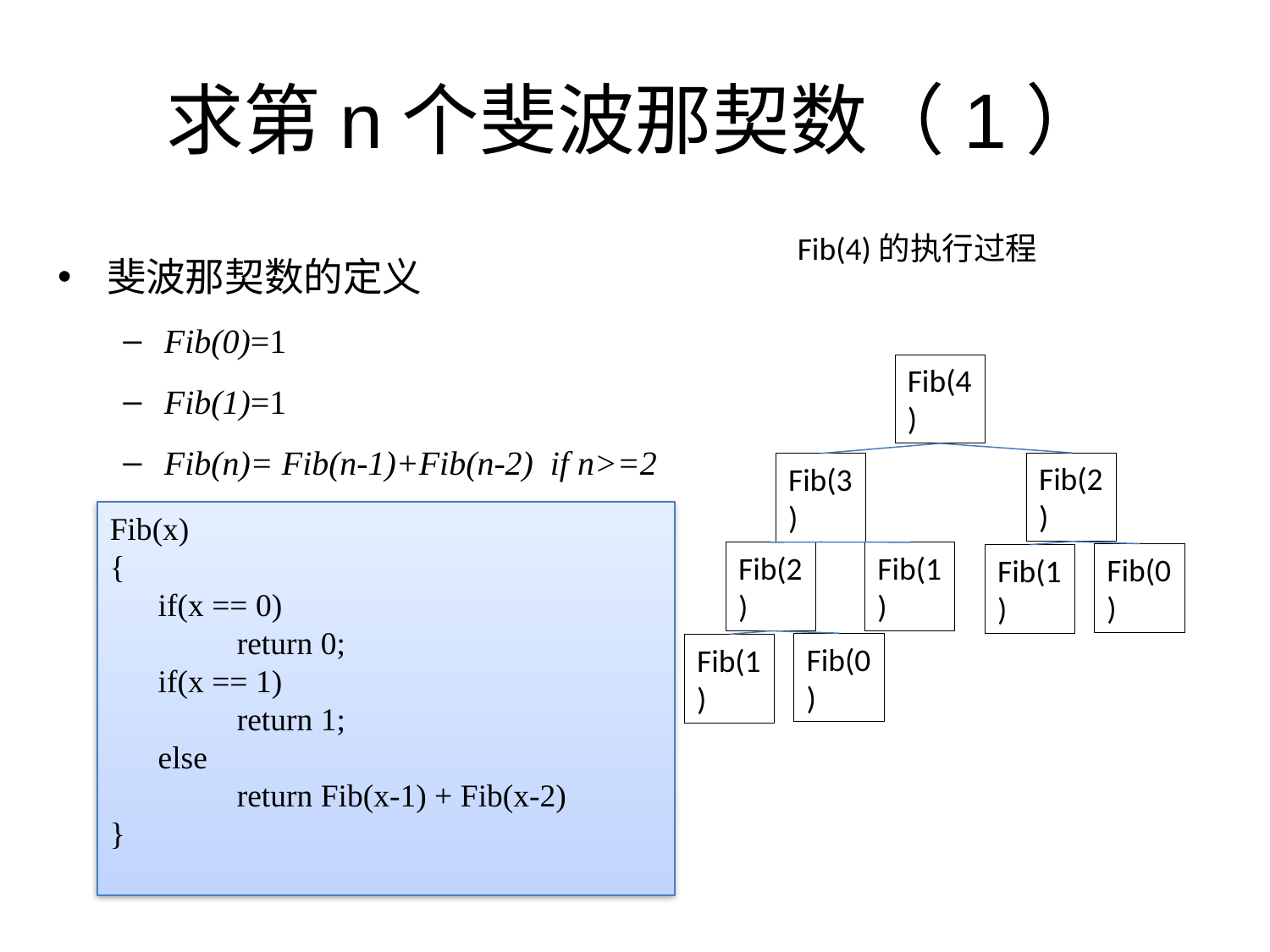

# 求第n个斐波那契数（1）
斐波那契数的定义
Fib(0)=1
Fib(1)=1
Fib(n)= Fib(n-1)+Fib(n-2)  if n>=2

Fib(4)的执行过程
Fib(4)
Fib(2)
Fib(3)
Fib(2)
Fib(1)
Fib(0)
Fib(1)
Fib(0)
Fib(1)
Fib(x)
{
      if(x == 0)
	return 0;
      if(x == 1)
	return 1;
      else
	return Fib(x-1) + Fib(x-2)
}